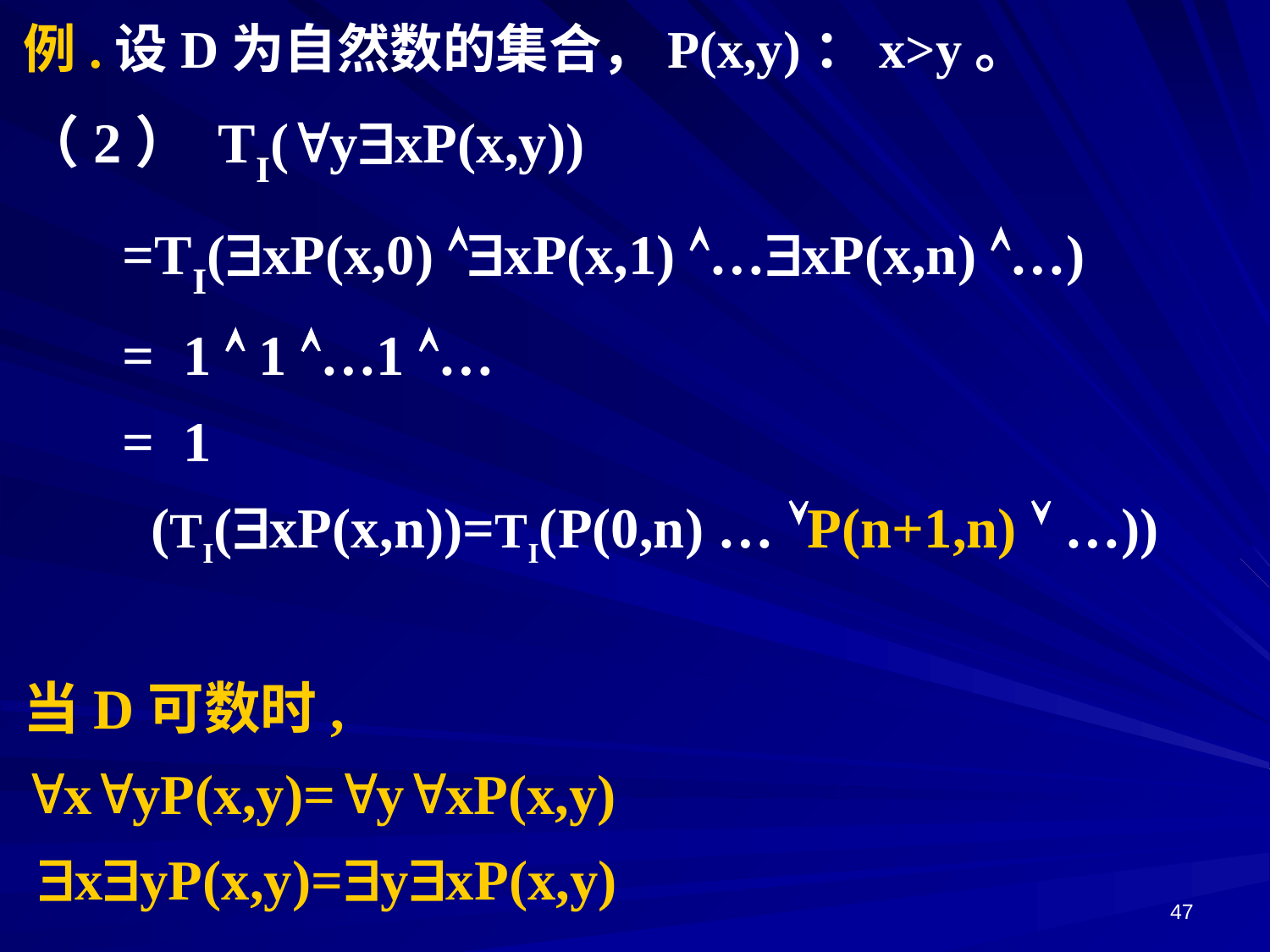

例.设D为自然数的集合，P(x,y)：x>y。
（2） TI(∀y∃xP(x,y))
       =TI(∃xP(x,0) ∧∃xP(x,1) ∧…∃xP(x,n) ∧…)
       =  1 ∧ 1 ∧…1 ∧…
       =  1
         (TI(∃xP(x,n))=TI(P(0,n) … ∨P(n+1,n) ∨ …))

当D可数时,
∀x∀yP(x,y)=∀y∀xP(x,y)
 ∃x∃yP(x,y)=∃y∃xP(x,y)
47